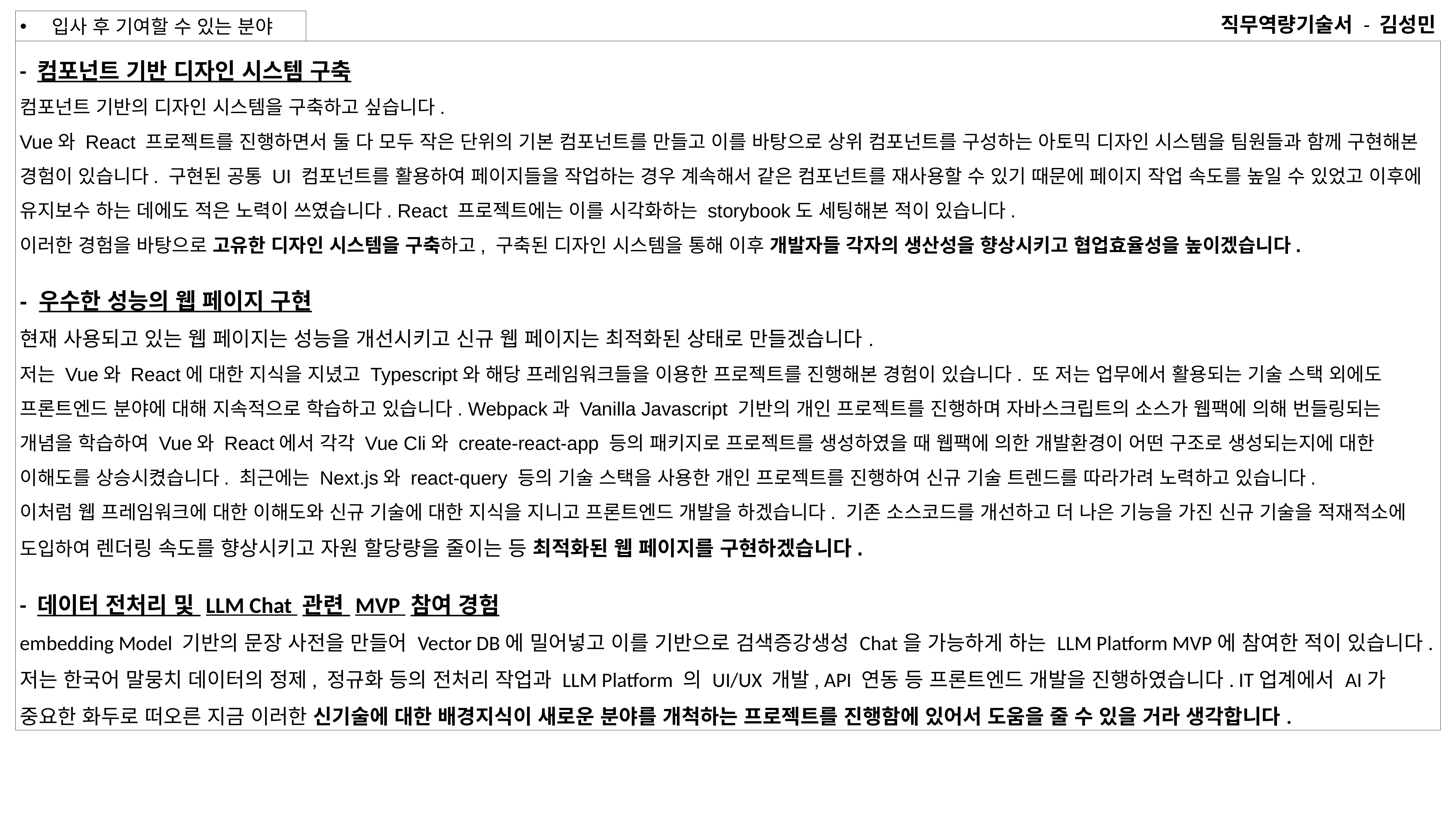

# 직무역량기술서 - 김성민
 입사 후 기여할 수 있는 분야
- 컴포넌트 기반 디자인 시스템 구축
컴포넌트 기반의 디자인 시스템을 구축하고 싶습니다.
Vue와 React 프로젝트를 진행하면서 둘 다 모두 작은 단위의 기본 컴포넌트를 만들고 이를 바탕으로 상위 컴포넌트를 구성하는 아토믹 디자인 시스템을 팀원들과 함께 구현해본 경험이 있습니다. 구현된 공통 UI 컴포넌트를 활용하여 페이지들을 작업하는 경우 계속해서 같은 컴포넌트를 재사용할 수 있기 때문에 페이지 작업 속도를 높일 수 있었고 이후에 유지보수 하는 데에도 적은 노력이 쓰였습니다. React 프로젝트에는 이를 시각화하는 storybook도 세팅해본 적이 있습니다.
이러한 경험을 바탕으로 고유한 디자인 시스템을 구축하고, 구축된 디자인 시스템을 통해 이후 개발자들 각자의 생산성을 향상시키고 협업효율성을 높이겠습니다.

- 우수한 성능의 웹 페이지 구현
현재 사용되고 있는 웹 페이지는 성능을 개선시키고 신규 웹 페이지는 최적화된 상태로 만들겠습니다.
저는 Vue와 React에 대한 지식을 지녔고 Typescript와 해당 프레임워크들을 이용한 프로젝트를 진행해본 경험이 있습니다. 또 저는 업무에서 활용되는 기술 스택 외에도 프론트엔드 분야에 대해 지속적으로 학습하고 있습니다. Webpack과 Vanilla Javascript 기반의 개인 프로젝트를 진행하며 자바스크립트의 소스가 웹팩에 의해 번들링되는 개념을 학습하여 Vue와 React에서 각각 Vue Cli와 create-react-app 등의 패키지로 프로젝트를 생성하였을 때 웹팩에 의한 개발환경이 어떤 구조로 생성되는지에 대한 이해도를 상승시켰습니다. 최근에는 Next.js와 react-query 등의 기술 스택을 사용한 개인 프로젝트를 진행하여 신규 기술 트렌드를 따라가려 노력하고 있습니다.
이처럼 웹 프레임워크에 대한 이해도와 신규 기술에 대한 지식을 지니고 프론트엔드 개발을 하겠습니다. 기존 소스코드를 개선하고 더 나은 기능을 가진 신규 기술을 적재적소에 도입하여 렌더링 속도를 향상시키고 자원 할당량을 줄이는 등 최적화된 웹 페이지를 구현하겠습니다.

- 데이터 전처리 및 LLM Chat 관련 MVP 참여 경험
embedding Model 기반의 문장 사전을 만들어 Vector DB에 밀어넣고 이를 기반으로 검색증강생성 Chat을 가능하게 하는 LLM Platform MVP에 참여한 적이 있습니다. 저는 한국어 말뭉치 데이터의 정제, 정규화 등의 전처리 작업과 LLM Platform 의 UI/UX 개발, API 연동 등 프론트엔드 개발을 진행하였습니다. IT업계에서 AI가 중요한 화두로 떠오른 지금 이러한 신기술에 대한 배경지식이 새로운 분야를 개척하는 프로젝트를 진행함에 있어서 도움을 줄 수 있을 거라 생각합니다.